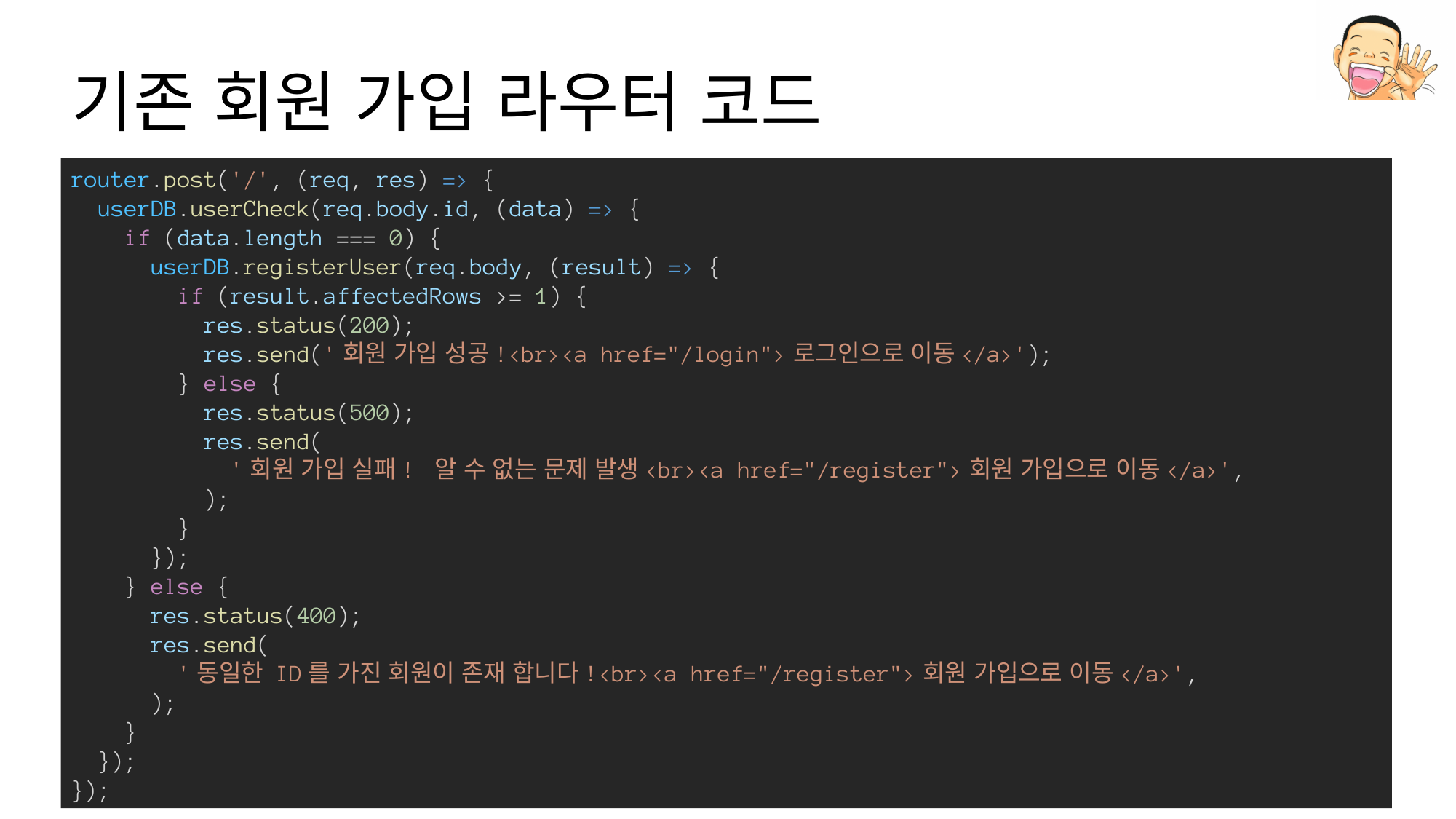

# 기존 회원 가입 라우터 코드
router.post('/', (req, res) => {
  userDB.userCheck(req.body.id, (data) => {
    if (data.length === 0) {
      userDB.registerUser(req.body, (result) => {
        if (result.affectedRows >= 1) {
          res.status(200);
          res.send('회원 가입 성공!<br><a href="/login">로그인으로 이동</a>');
        } else {
          res.status(500);
          res.send(
            '회원 가입 실패! 알 수 없는 문제 발생<br><a href="/register">회원 가입으로 이동</a>',
          );
        }
      });
    } else {
      res.status(400);
      res.send(
        '동일한 ID를 가진 회원이 존재 합니다!<br><a href="/register">회원 가입으로 이동</a>',
      );
    }
  });
});